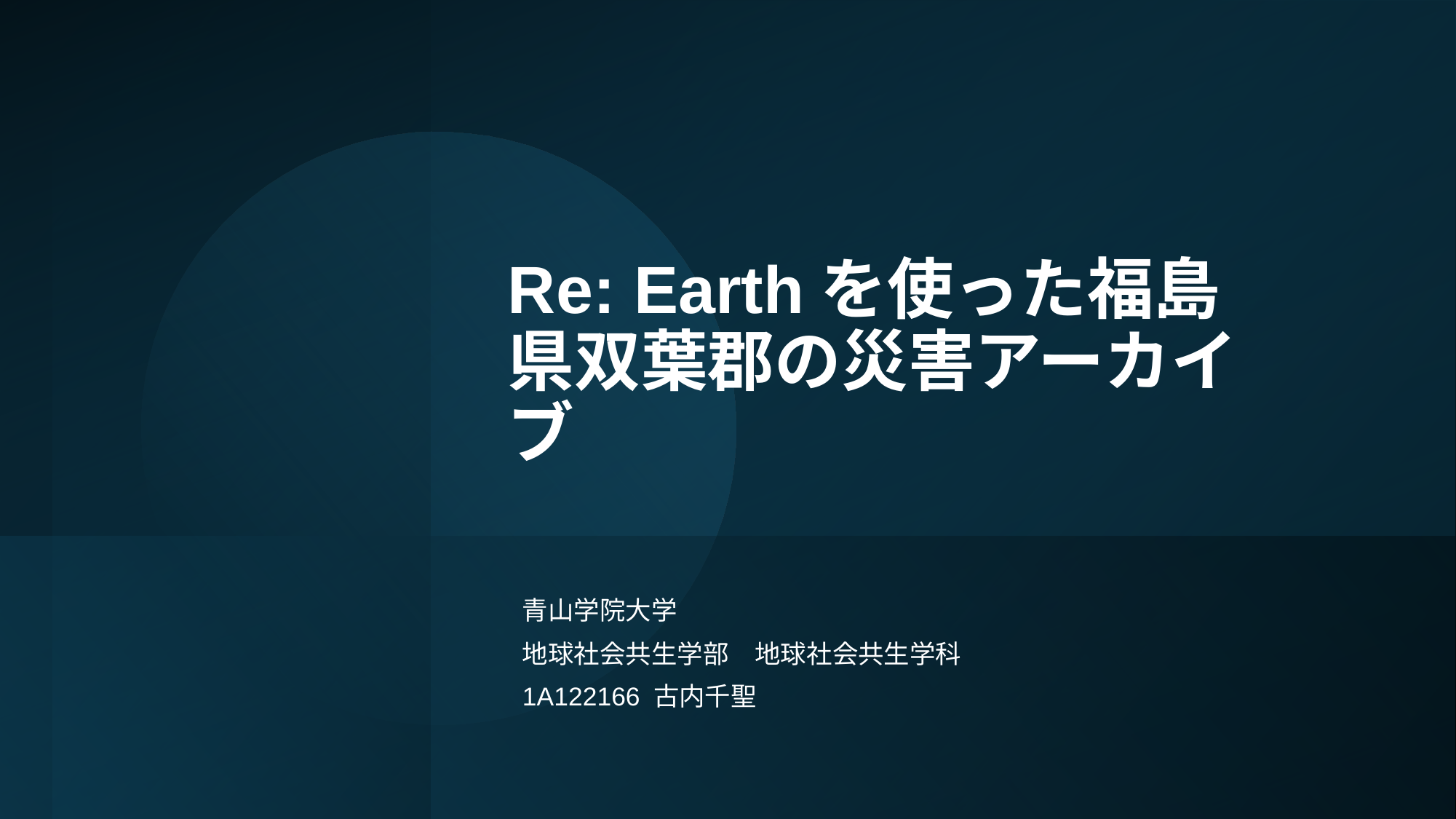

# Re: Earthを使った福島県双葉郡の災害アーカイブ

青山学院大学
地球社会共生学部　地球社会共生学科
1A122166 古内千聖